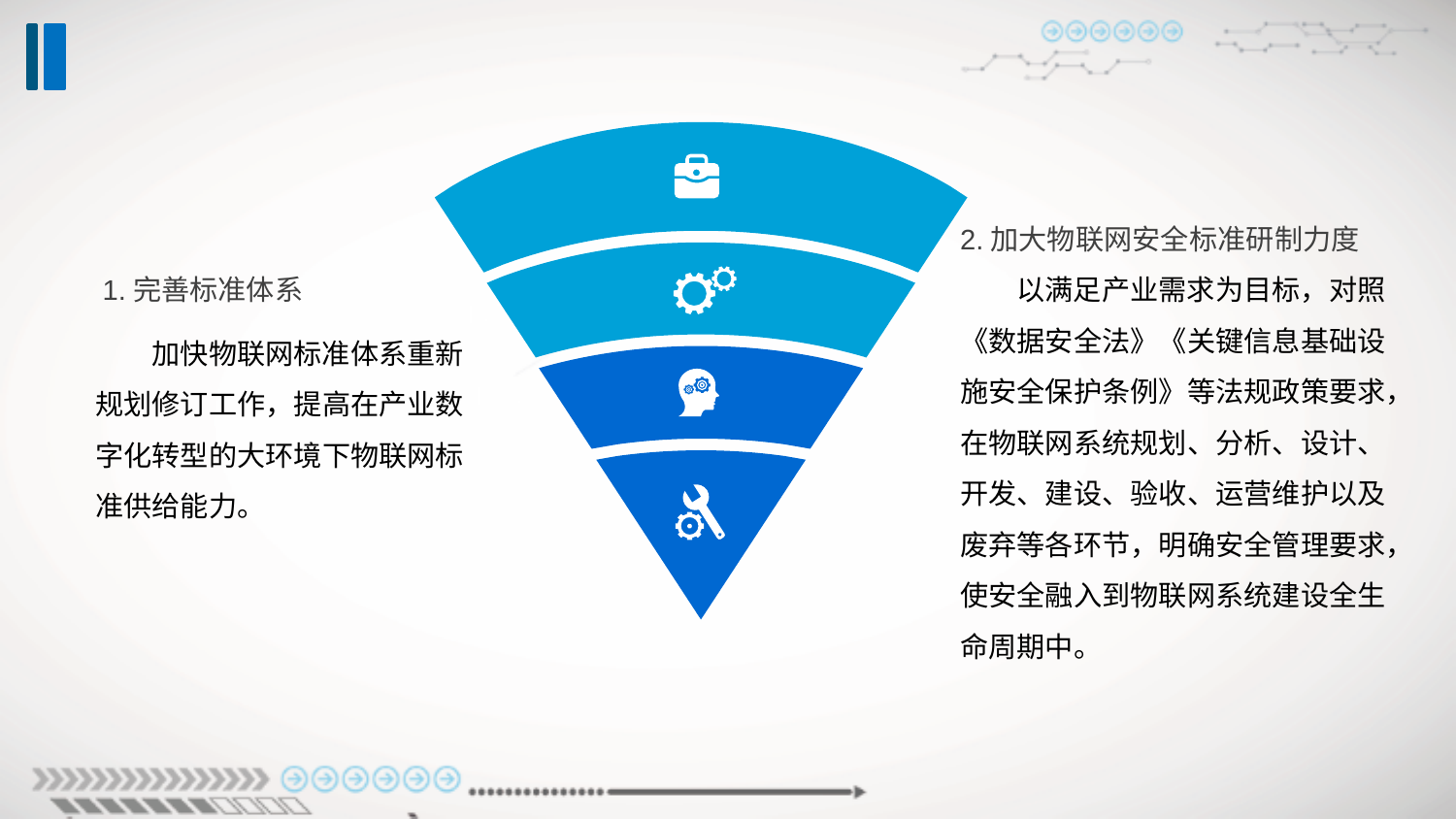

2.加大物联网安全标准研制力度
以满足产业需求为目标，对照《数据安全法》《关键信息基础设施安全保护条例》等法规政策要求，在物联网系统规划、分析、设计、开发、建设、验收、运营维护以及废弃等各环节，明确安全管理要求，使安全融入到物联网系统建设全生命周期中。

1.完善标准体系

加快物联网标准体系重新规划修订工作，提高在产业数字化转型的大环境下物联网标准供给能力。